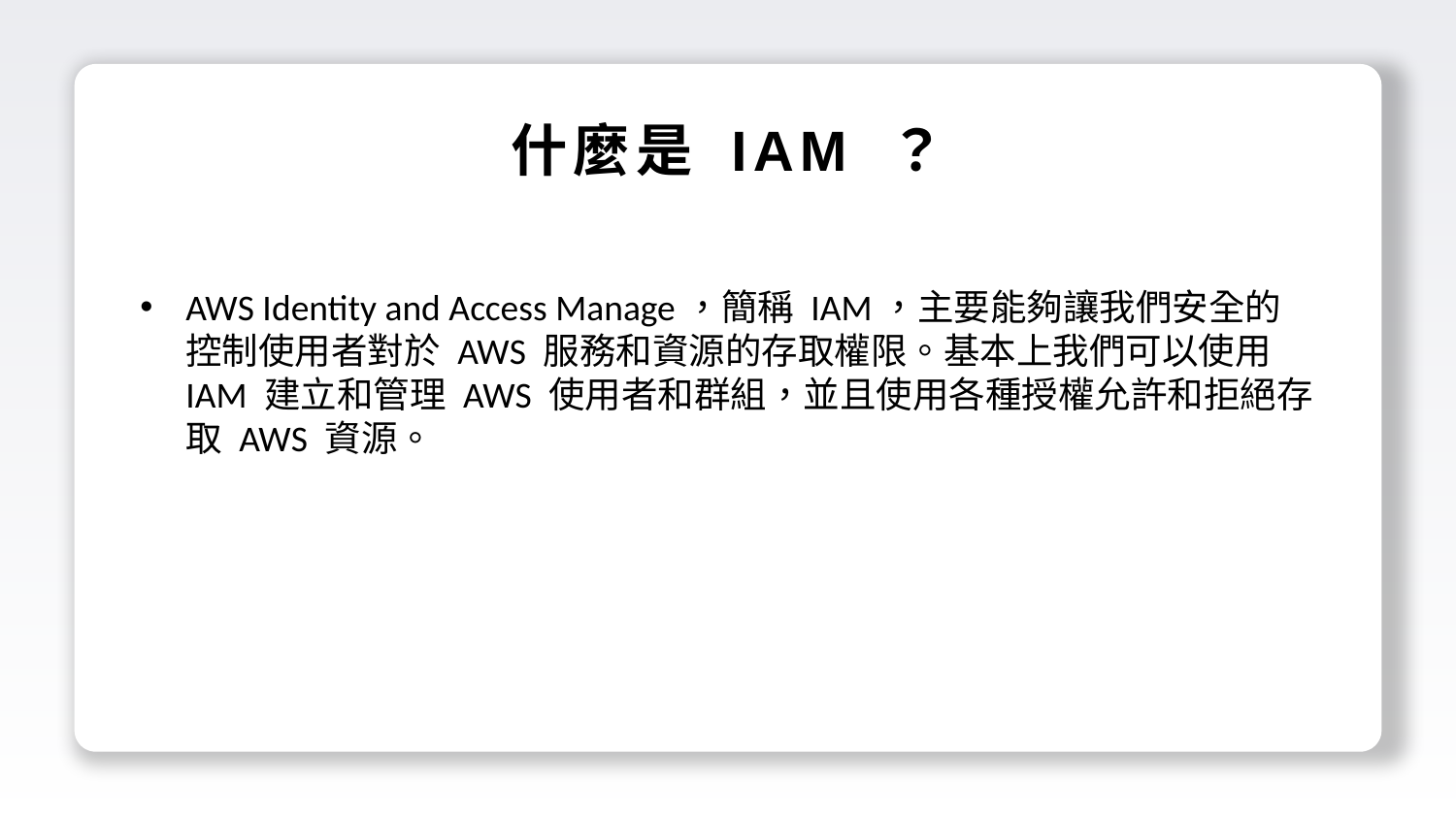

什麼是 IAM ？

AWS Identity and Access Manage，簡稱 IAM，主要能夠讓我們安全的控制使用者對於 AWS 服務和資源的存取權限。基本上我們可以使用 IAM 建立和管理 AWS 使用者和群組，並且使用各種授權允許和拒絕存取 AWS 資源。